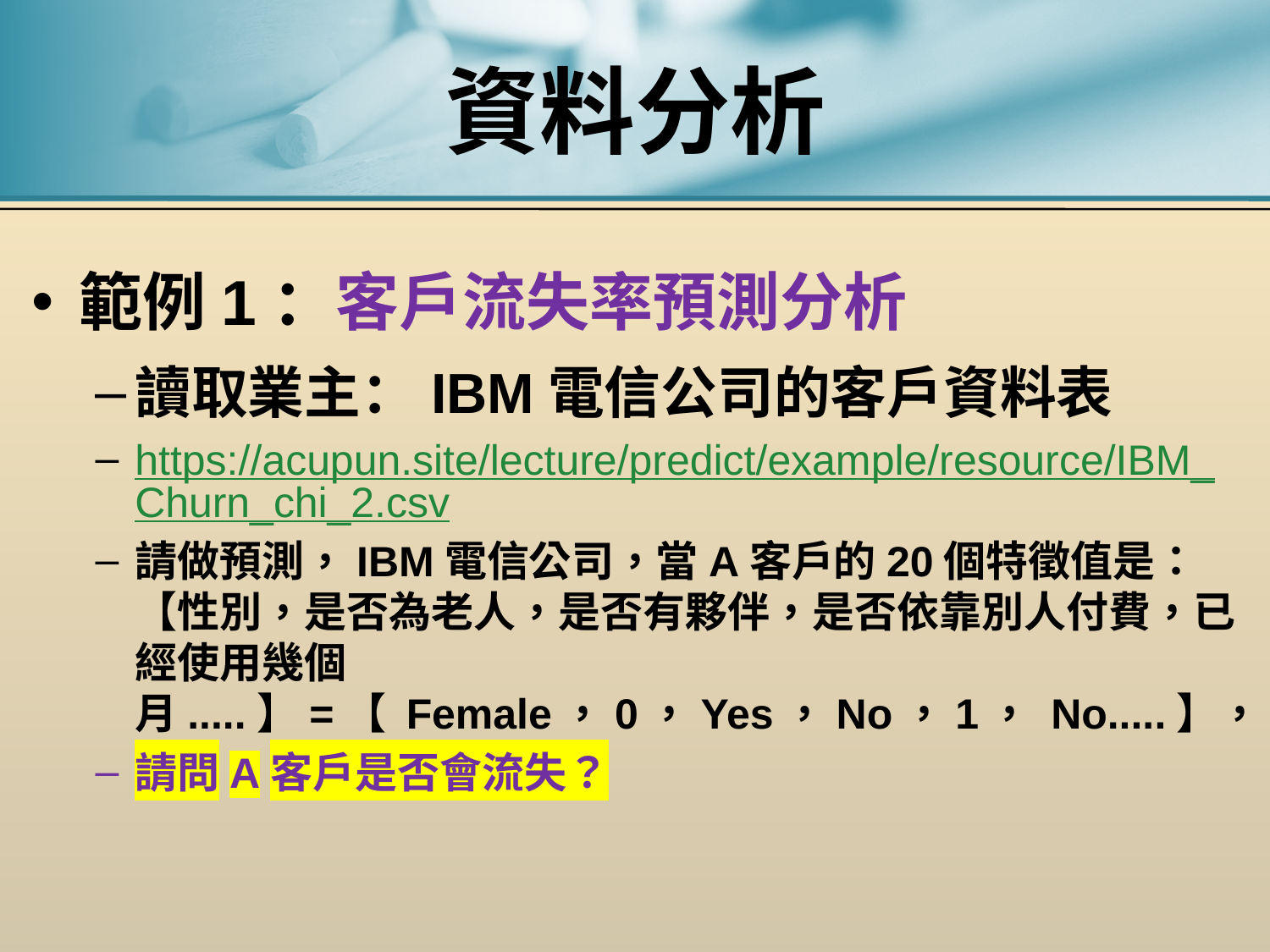

# 資料分析
範例1：客戶流失率預測分析
讀取業主：IBM電信公司的客戶資料表
https://acupun.site/lecture/predict/example/resource/IBM_Churn_chi_2.csv
請做預測，IBM電信公司，當A客戶的20個特徵值是：【性別，是否為老人，是否有夥伴，是否依靠別人付費，已經使用幾個月.....】=【 Female，0，Yes，No，1， No.....】，
請問A客戶是否會流失？